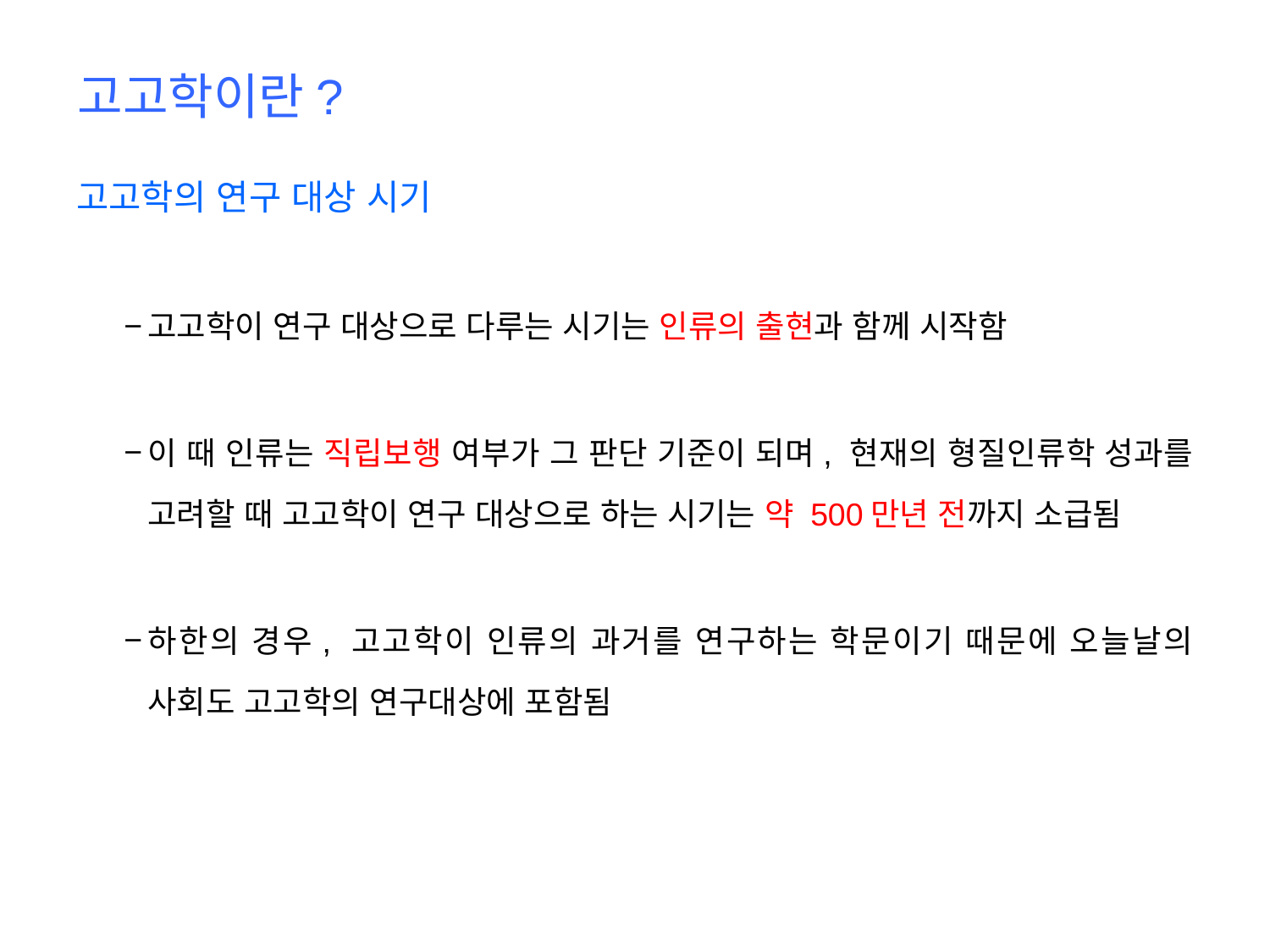

# 고고학이란?
고고학의 연구 대상 시기

고고학이 연구 대상으로 다루는 시기는 인류의 출현과 함께 시작함

이 때 인류는 직립보행 여부가 그 판단 기준이 되며, 현재의 형질인류학 성과를 고려할 때 고고학이 연구 대상으로 하는 시기는 약 500만년 전까지 소급됨

하한의 경우, 고고학이 인류의 과거를 연구하는 학문이기 때문에 오늘날의 사회도 고고학의 연구대상에 포함됨